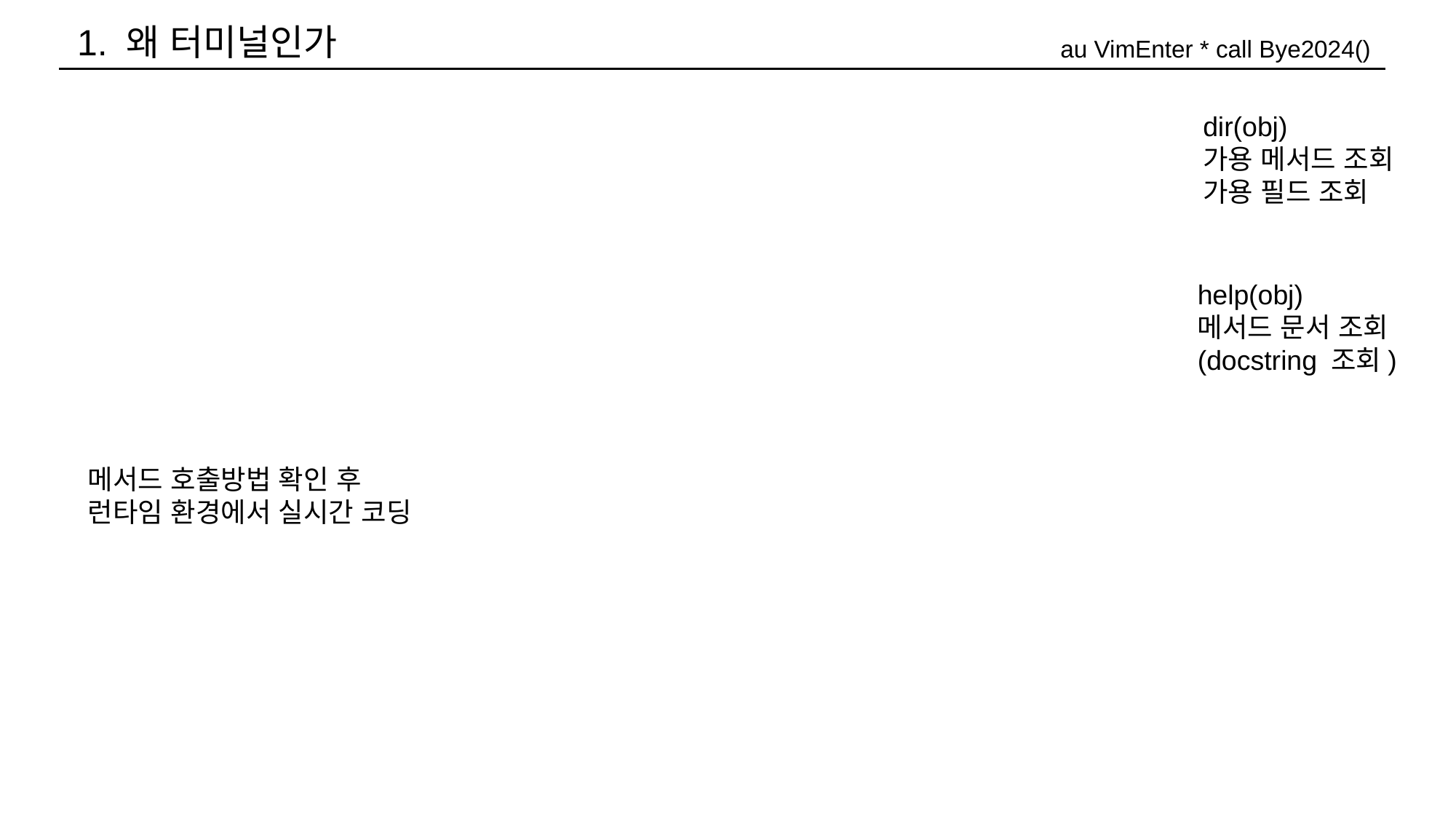

1. 왜 터미널인가
au VimEnter * call Bye2024()
dir(obj)
가용 메서드 조회
가용 필드 조회
help(obj)
메서드 문서 조회
(docstring 조회)
메서드 호출방법 확인 후
런타임 환경에서 실시간 코딩